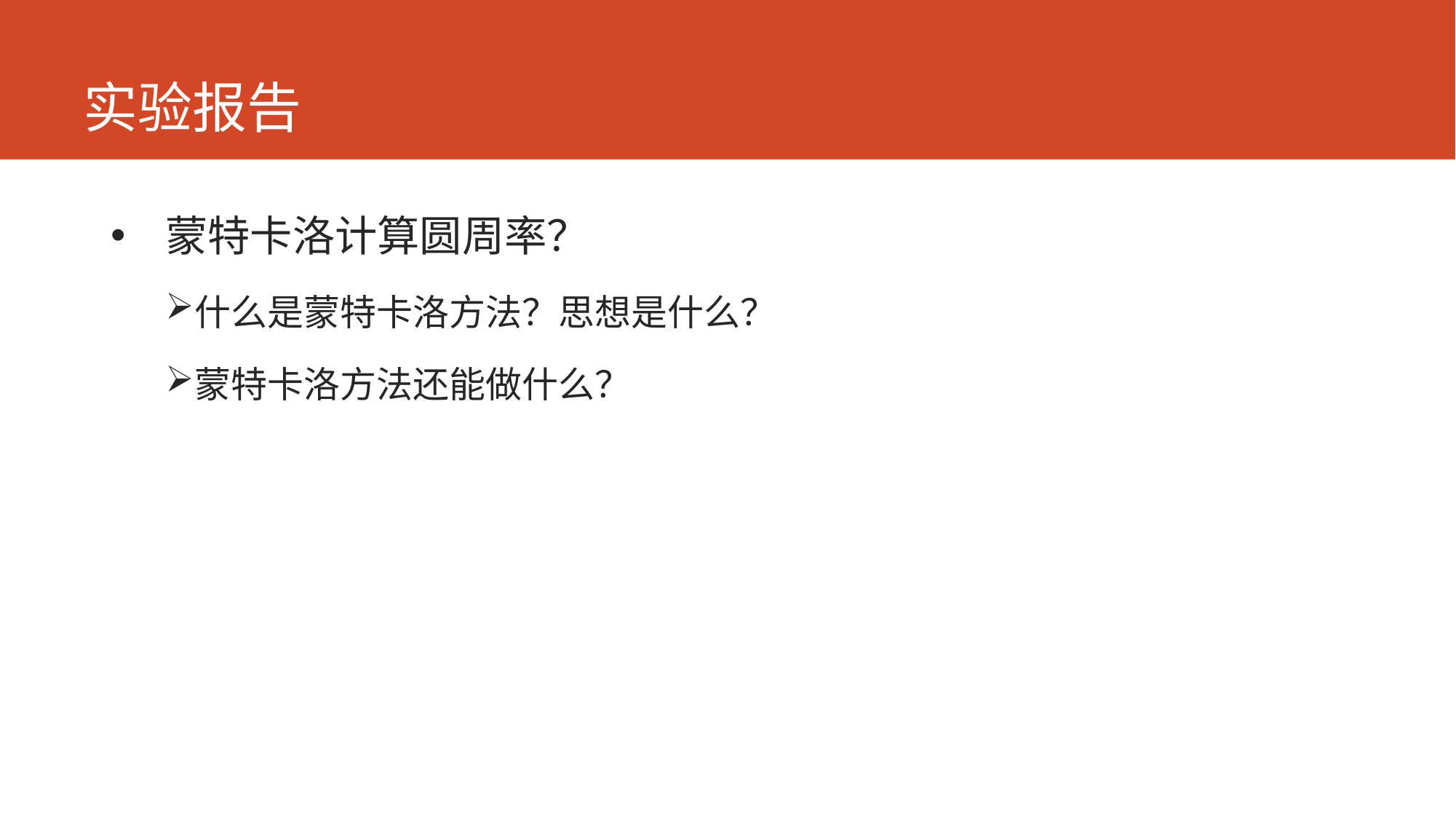

# 实验报告
蒙特卡洛计算圆周率？
什么是蒙特卡洛方法？思想是什么？
蒙特卡洛方法还能做什么？